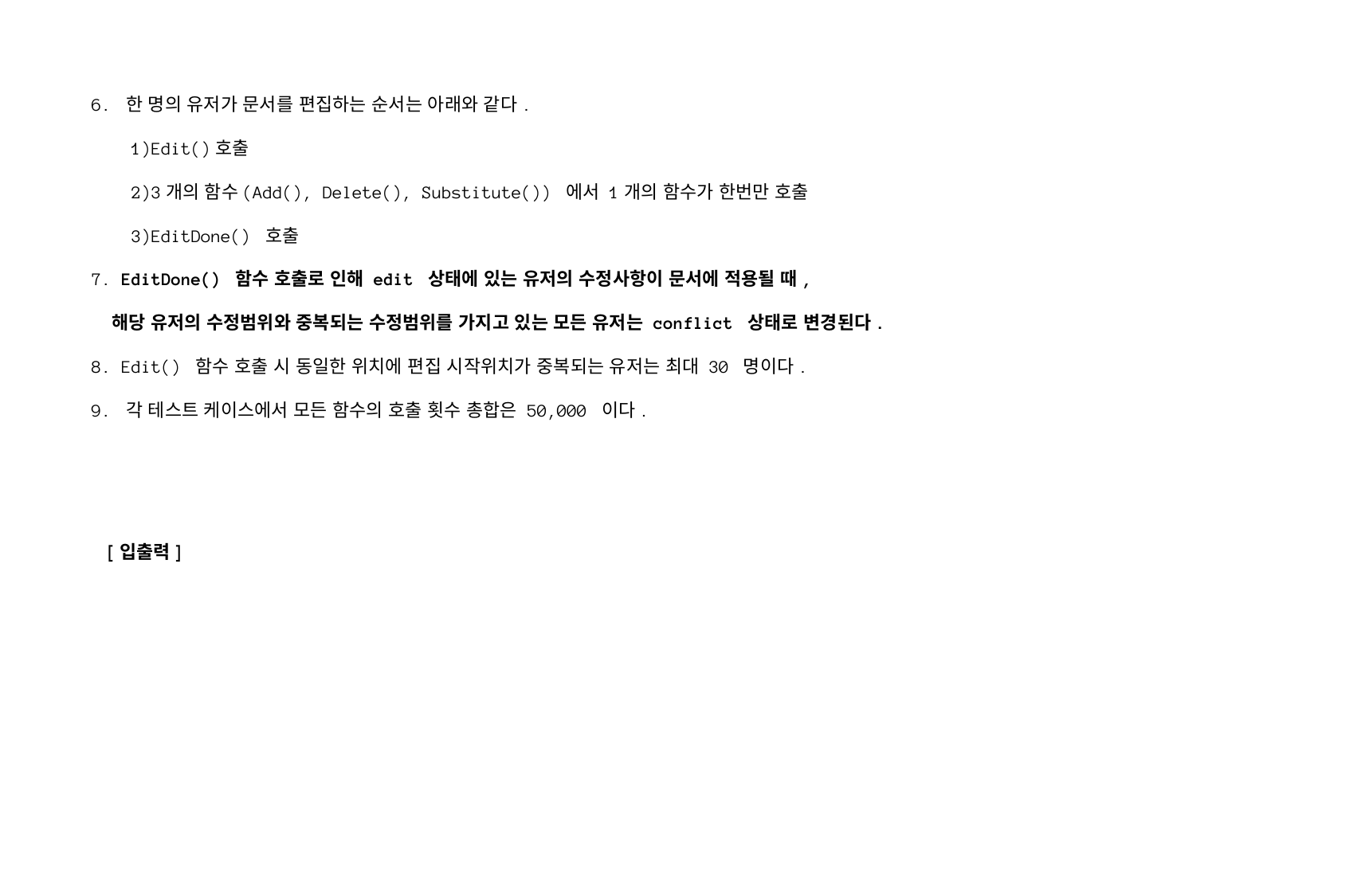

6. 한 명의 유저가 문서를 편집하는 순서는 아래와 같다.
    1)Edit()호출
    2)3개의 함수(Add(), Delete(), Substitute()) 에서 1개의 함수가 한번만 호출
    3)EditDone() 호출
7. EditDone() 함수 호출로 인해 edit 상태에 있는 유저의 수정사항이 문서에 적용될 때,
   해당 유저의 수정범위와 중복되는 수정범위를 가지고 있는 모든 유저는 conflict 상태로 변경된다.
8. Edit() 함수 호출 시 동일한 위치에 편집 시작위치가 중복되는 유저는 최대 30 명이다.
9. 각 테스트 케이스에서 모든 함수의 호출 횟수 총합은 50,000 이다.
[입출력]